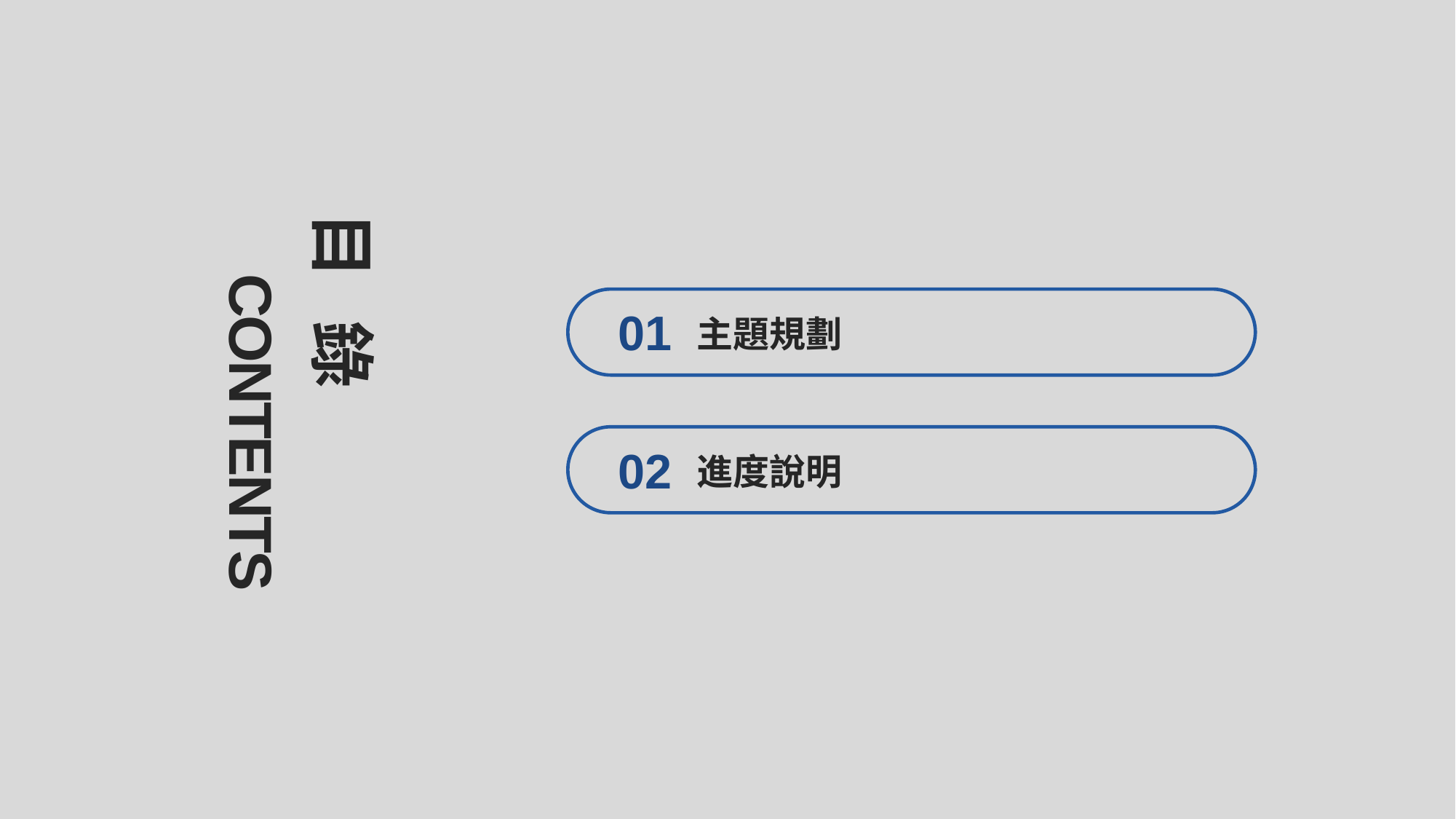

目 錄
CONTENTS

01
主題規劃

02
進度說明